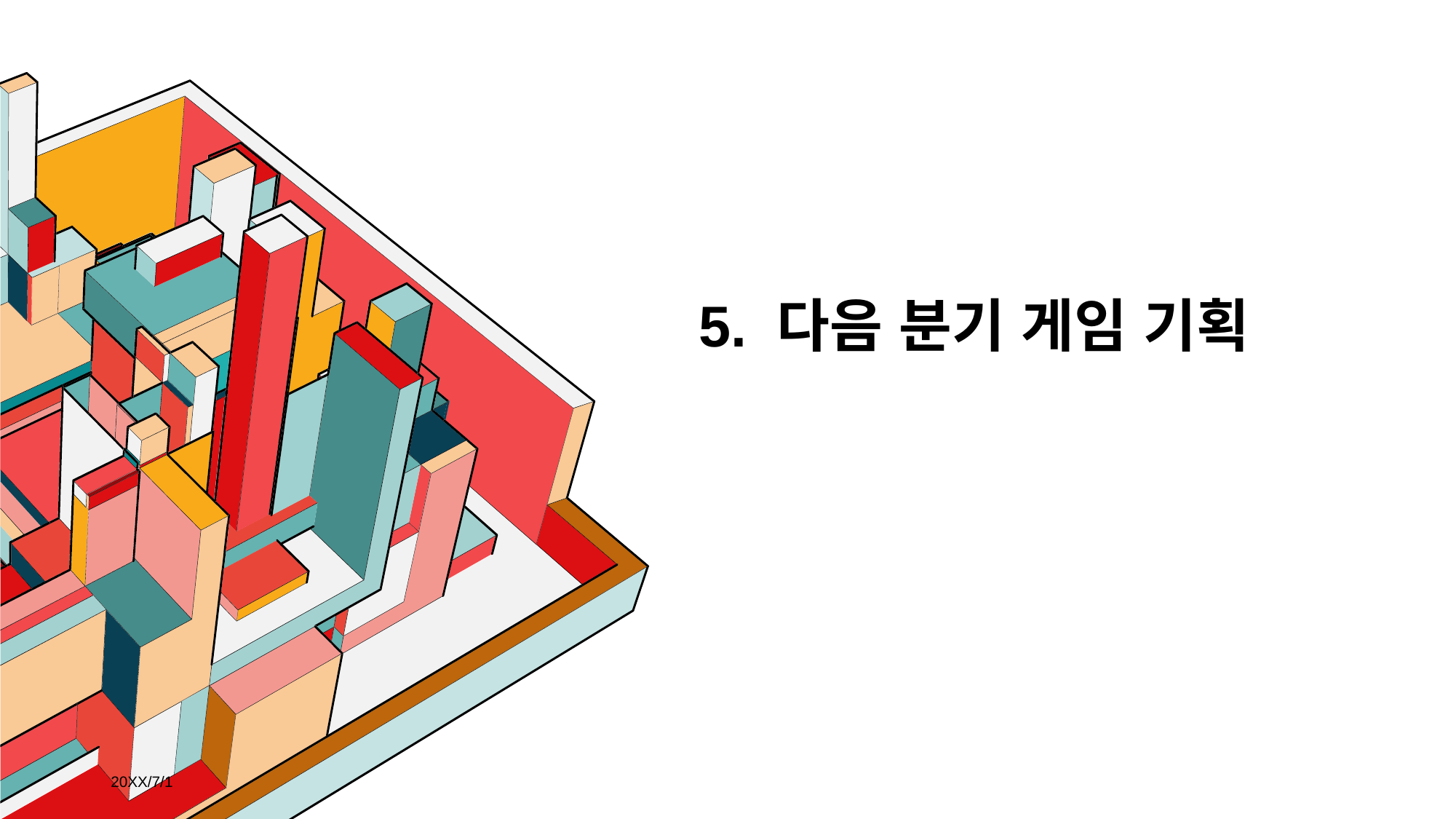

# 5. 다음 분기 게임 기획

20XX/7/1